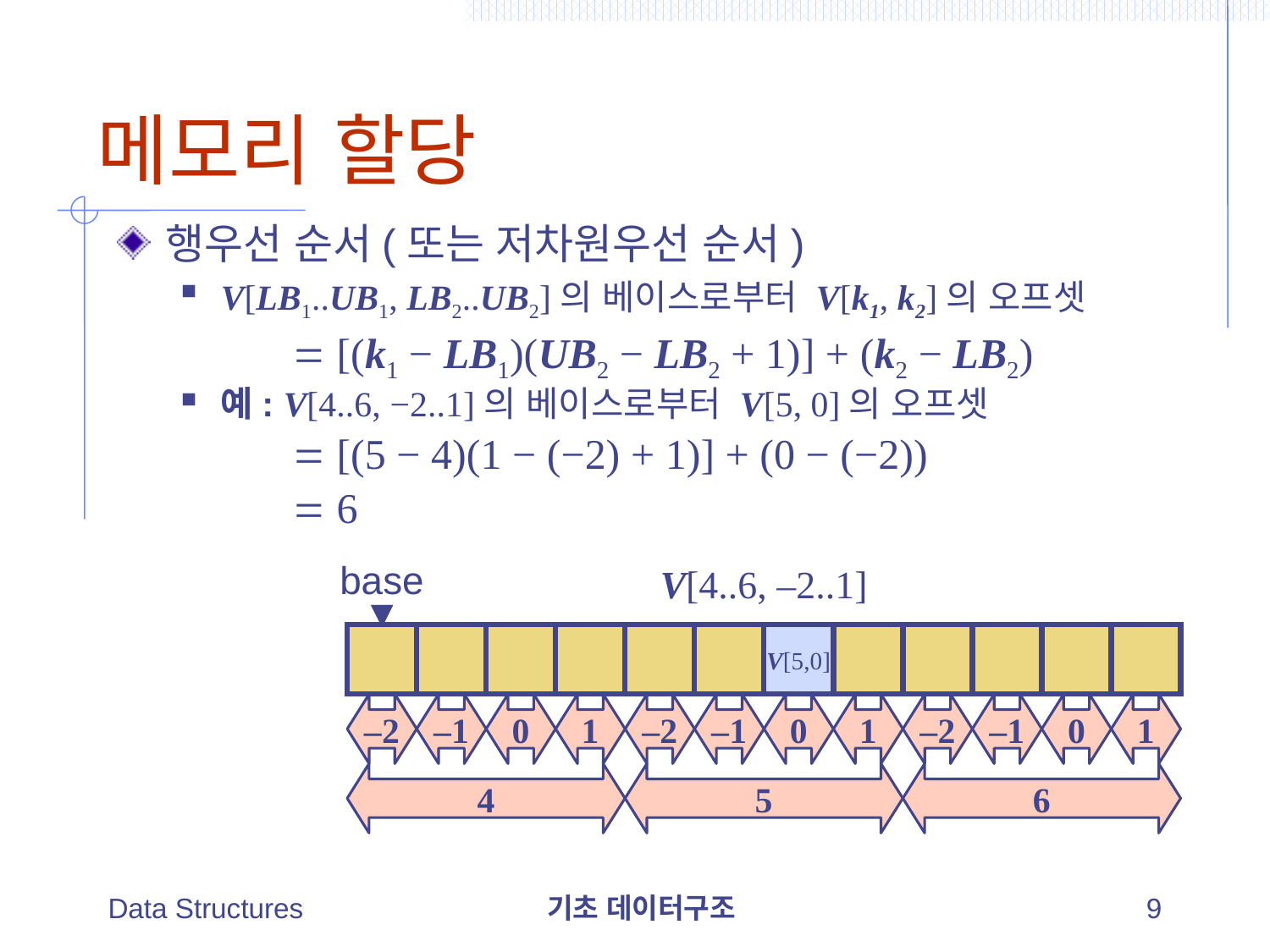

# 메모리 할당
행우선 순서(또는 저차원우선 순서)
V[LB1..UB1, LB2..UB2]의 베이스로부터 V[k1, k2]의 오프셋
		= [(k1 − LB1)(UB2 − LB2 + 1)] + (k2 − LB2)
예: V[4..6, −2..1]의 베이스로부터 V[5, 0]의 오프셋
		= [(5 − 4)(1 − (−2) + 1)] + (0 − (−2))
		= 6
V[4..6, –2..1]
base
▼

V[5,0]
–2
–1
0
1
–2
–1
0
1
–2
–1
0
1
4
5
6
Data Structures
기초 데이터구조
9